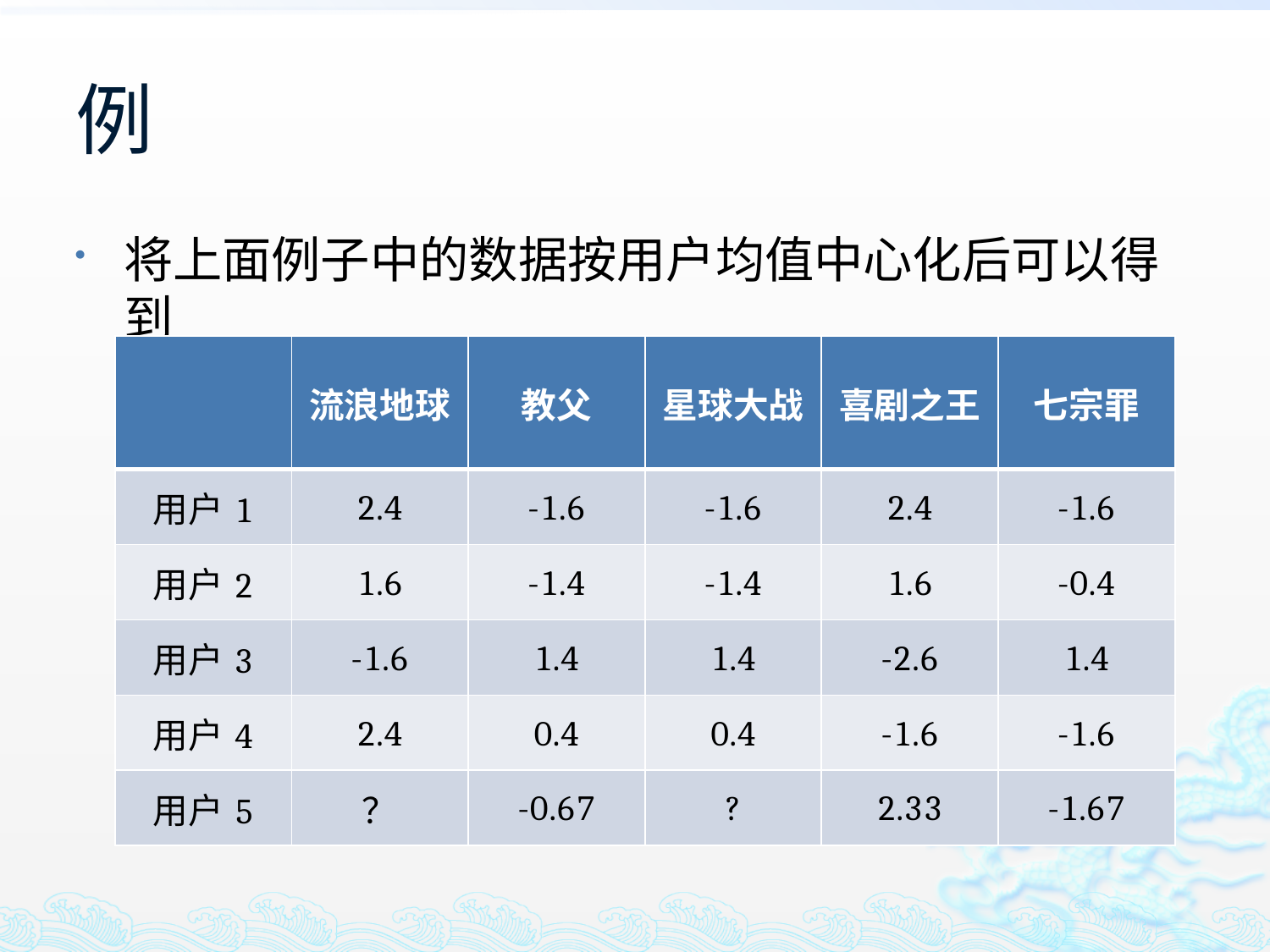

# 例
将上面例子中的数据按用户均值中心化后可以得到
|  | 流浪地球 | 教父 | 星球大战 | 喜剧之王 | 七宗罪 |
| --- | --- | --- | --- | --- | --- |
| 用户1 | 2.4 | -1.6 | -1.6 | 2.4 | -1.6 |
| 用户2 | 1.6 | -1.4 | -1.4 | 1.6 | -0.4 |
| 用户3 | -1.6 | 1.4 | 1.4 | -2.6 | 1.4 |
| 用户4 | 2.4 | 0.4 | 0.4 | -1.6 | -1.6 |
| 用户5 | ？ | -0.67 | ? | 2.33 | -1.67 |